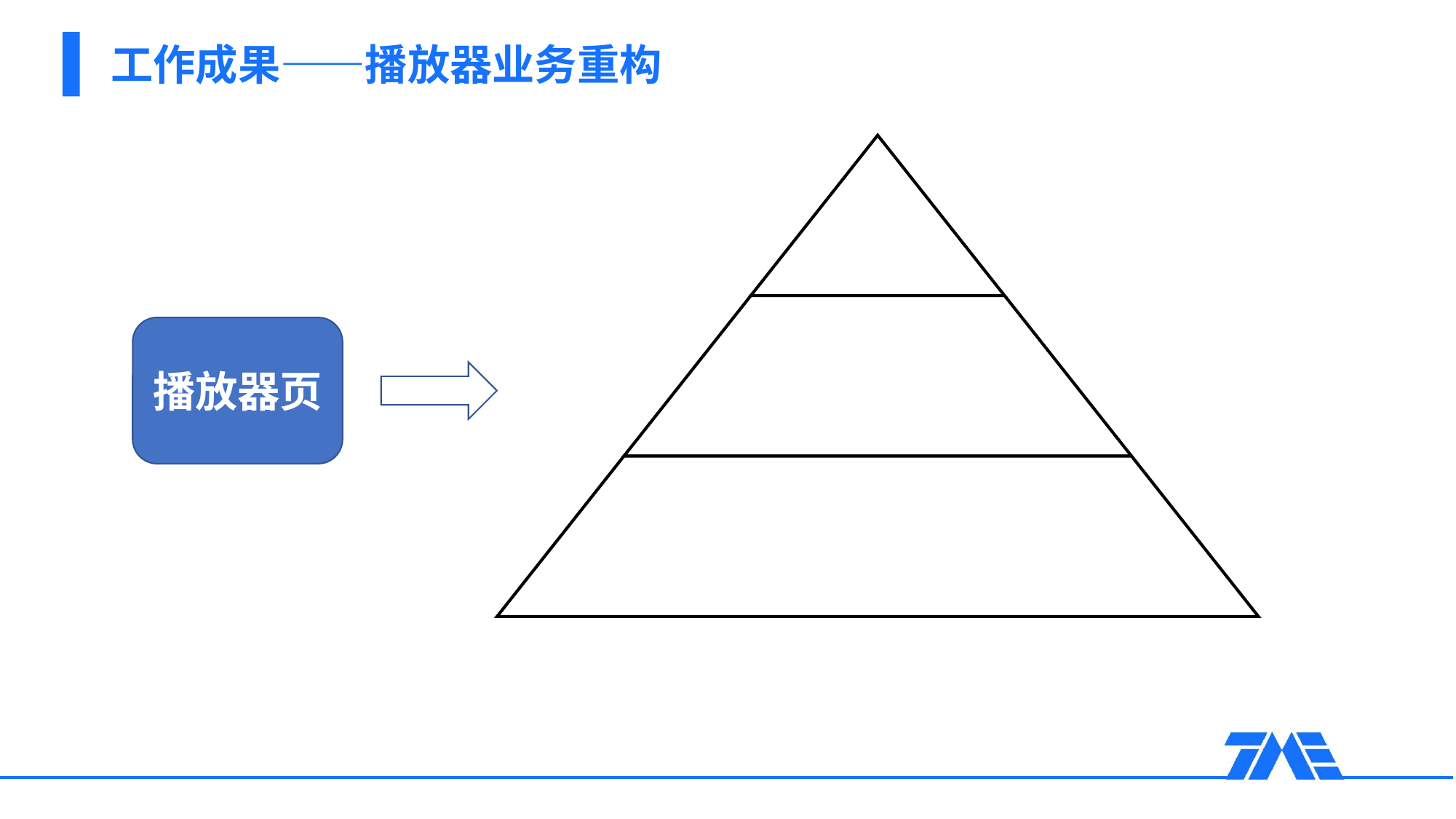

# 工作成果——播放器业务重构
广 告
功 能
页 面
播放器页